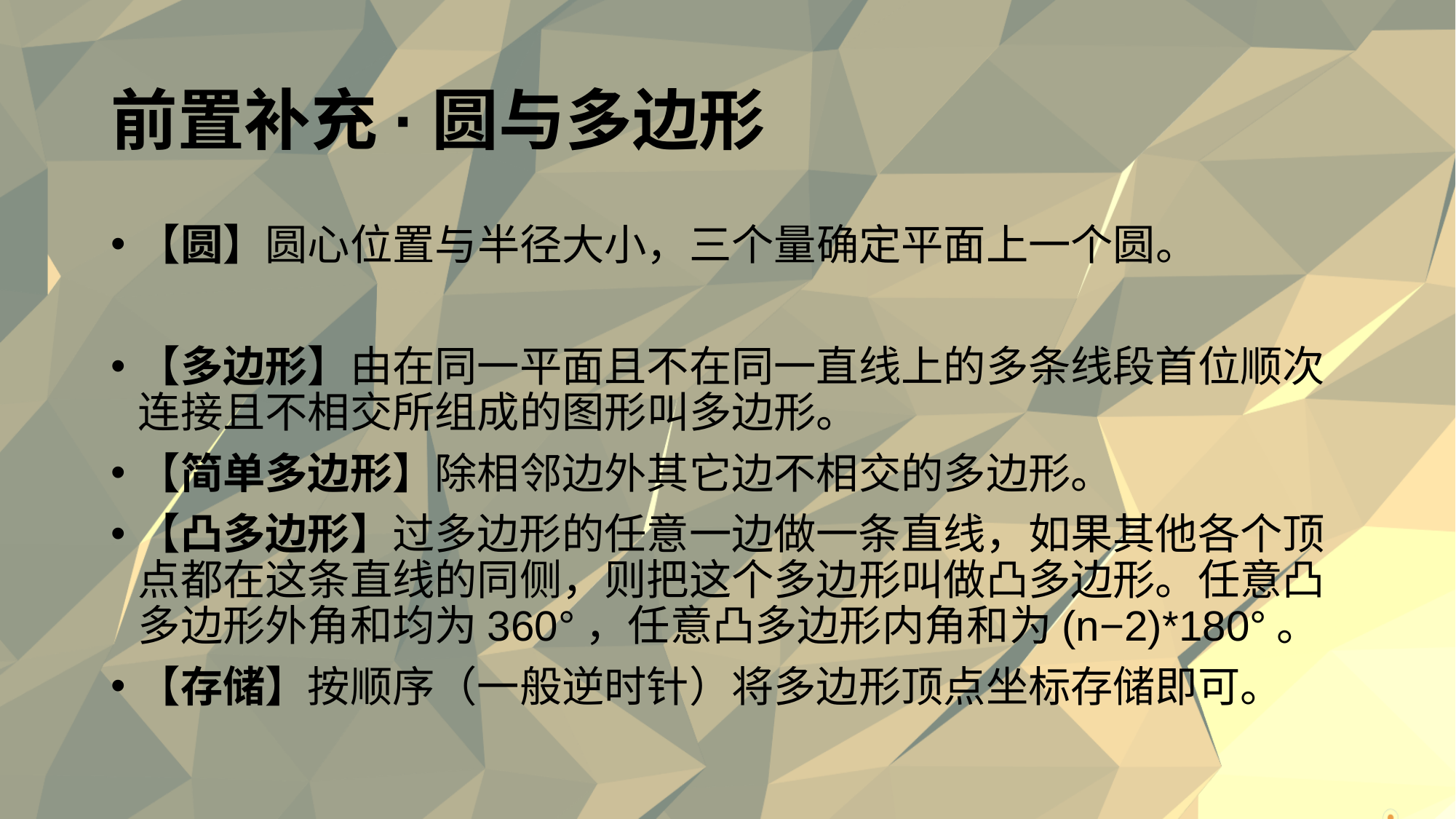

# 前置补充·圆与多边形
【圆】圆心位置与半径大小，三个量确定平面上一个圆。

【多边形】由在同一平面且不在同一直线上的多条线段首位顺次连接且不相交所组成的图形叫多边形。
【简单多边形】除相邻边外其它边不相交的多边形。
【凸多边形】过多边形的任意一边做一条直线，如果其他各个顶点都在这条直线的同侧，则把这个多边形叫做凸多边形。任意凸多边形外角和均为360°，任意凸多边形内角和为(n−2)*180°。
【存储】按顺序（一般逆时针）将多边形顶点坐标存储即可。